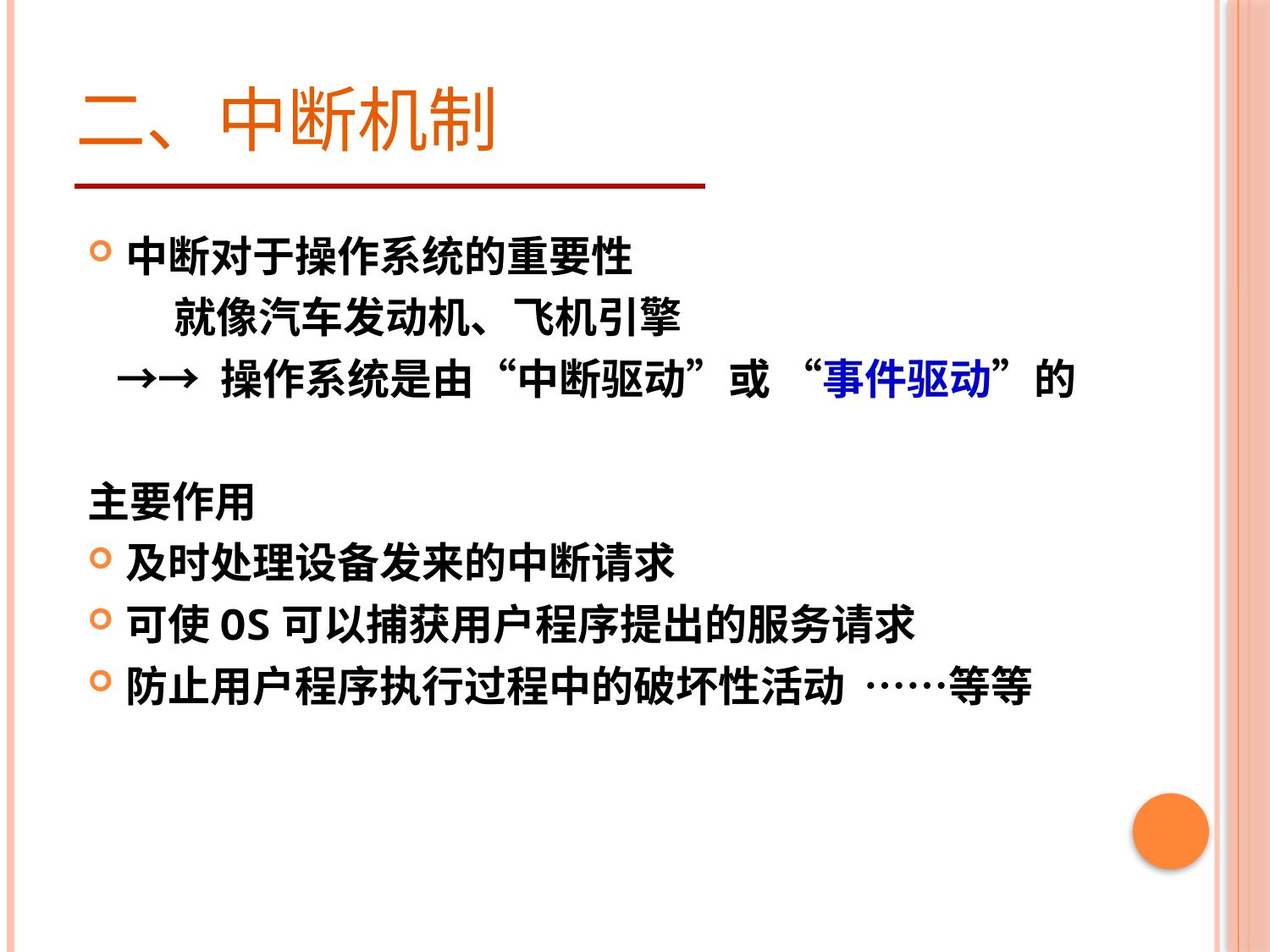

# 二、中断机制
中断对于操作系统的重要性
        就像汽车发动机、飞机引擎
   →→ 操作系统是由“中断驱动”或 “事件驱动”的

主要作用
及时处理设备发来的中断请求
可使OS可以捕获用户程序提出的服务请求
防止用户程序执行过程中的破坏性活动  ……等等